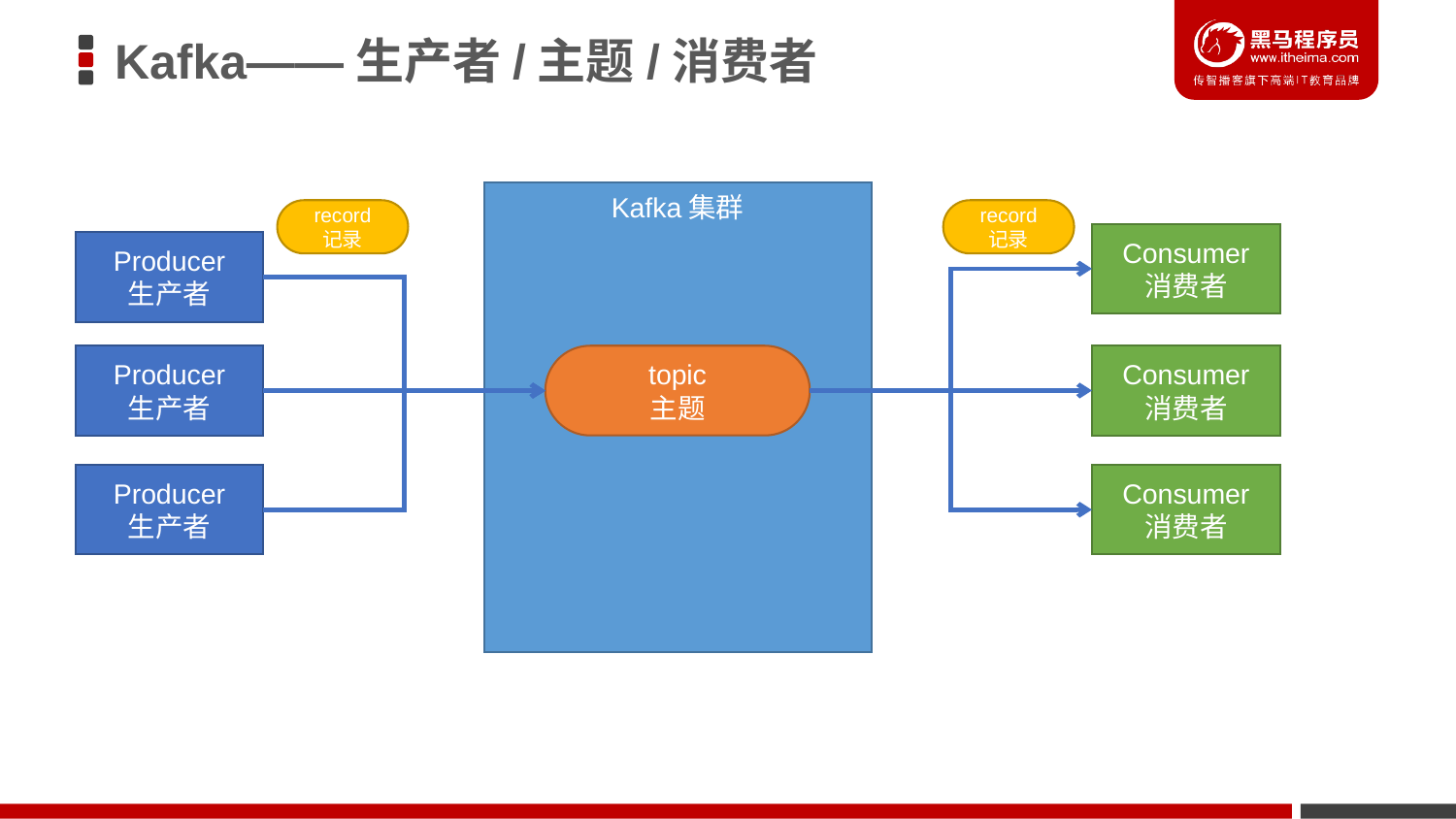

# Kafka——生产者/主题/消费者
Kafka集群
topic
主题
record
记录
record
记录
Consumer
消费者
Producer
生产者
Producer
生产者
Consumer
消费者
Producer
生产者
Consumer
消费者